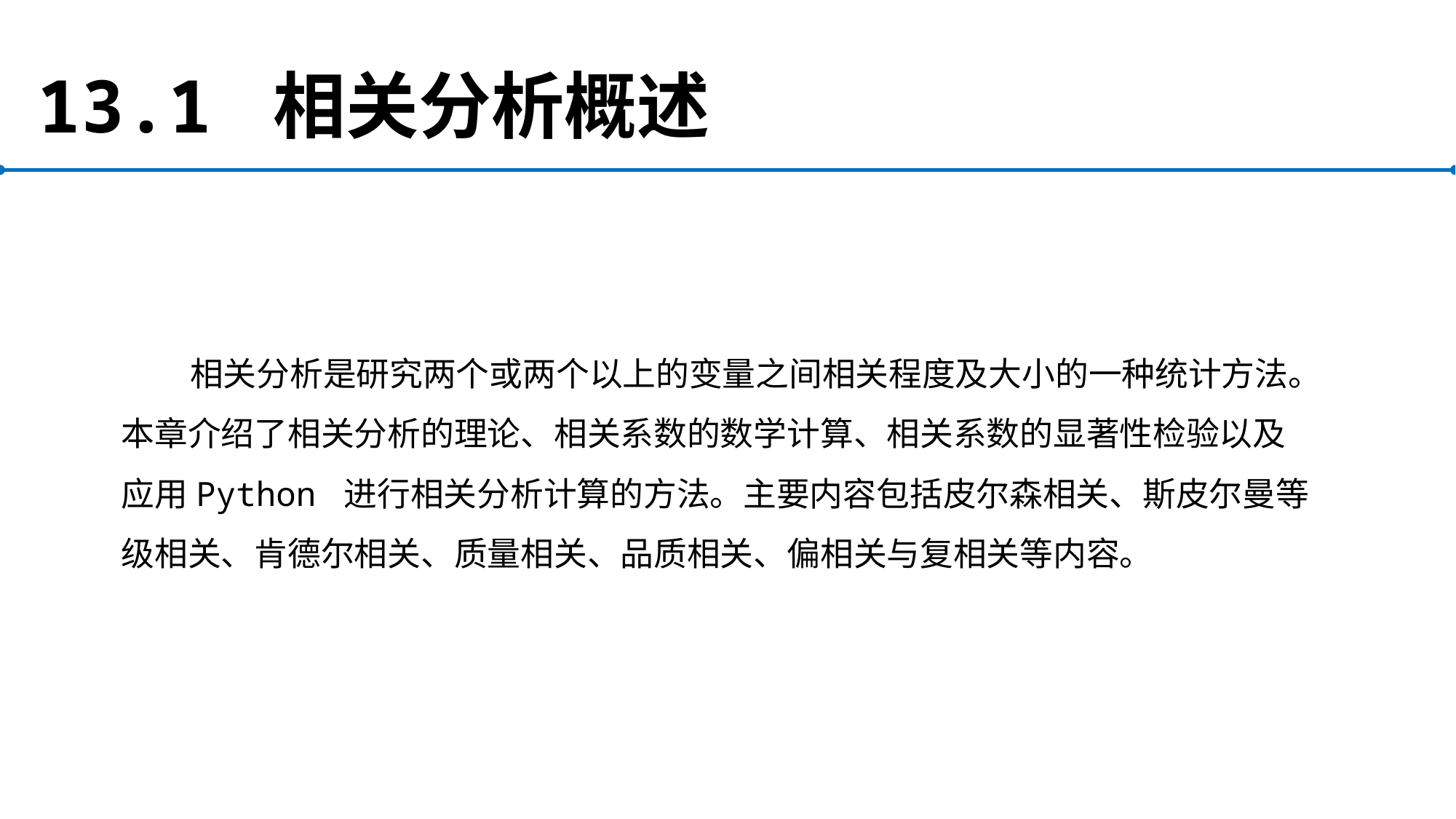

# 13.1 相关分析概述
相关分析是研究两个或两个以上的变量之间相关程度及大小的一种统计方法。本章介绍了相关分析的理论、相关系数的数学计算、相关系数的显著性检验以及应用Python 进行相关分析计算的方法。主要内容包括皮尔森相关、斯皮尔曼等级相关、肯德尔相关、质量相关、品质相关、偏相关与复相关等内容。